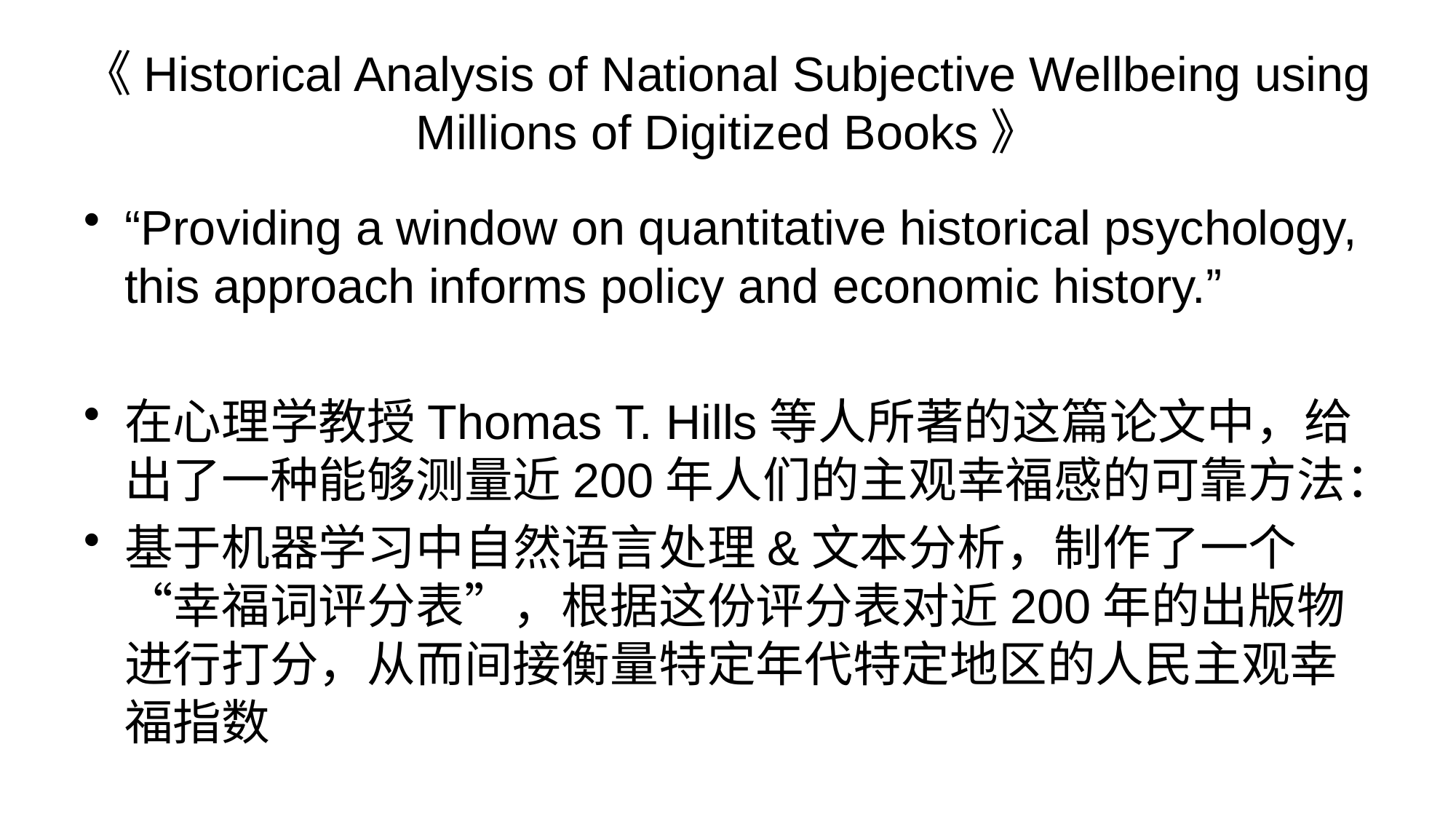

# 《Historical Analysis of National Subjective Wellbeing using Millions of Digitized Books》
“Providing a window on quantitative historical psychology, this approach informs policy and economic history.”

在心理学教授Thomas T. Hills等人所著的这篇论文中，给出了一种能够测量近200年人们的主观幸福感的可靠方法：
基于机器学习中自然语言处理&文本分析，制作了一个“幸福词评分表”，根据这份评分表对近200年的出版物进行打分，从而间接衡量特定年代特定地区的人民主观幸福指数